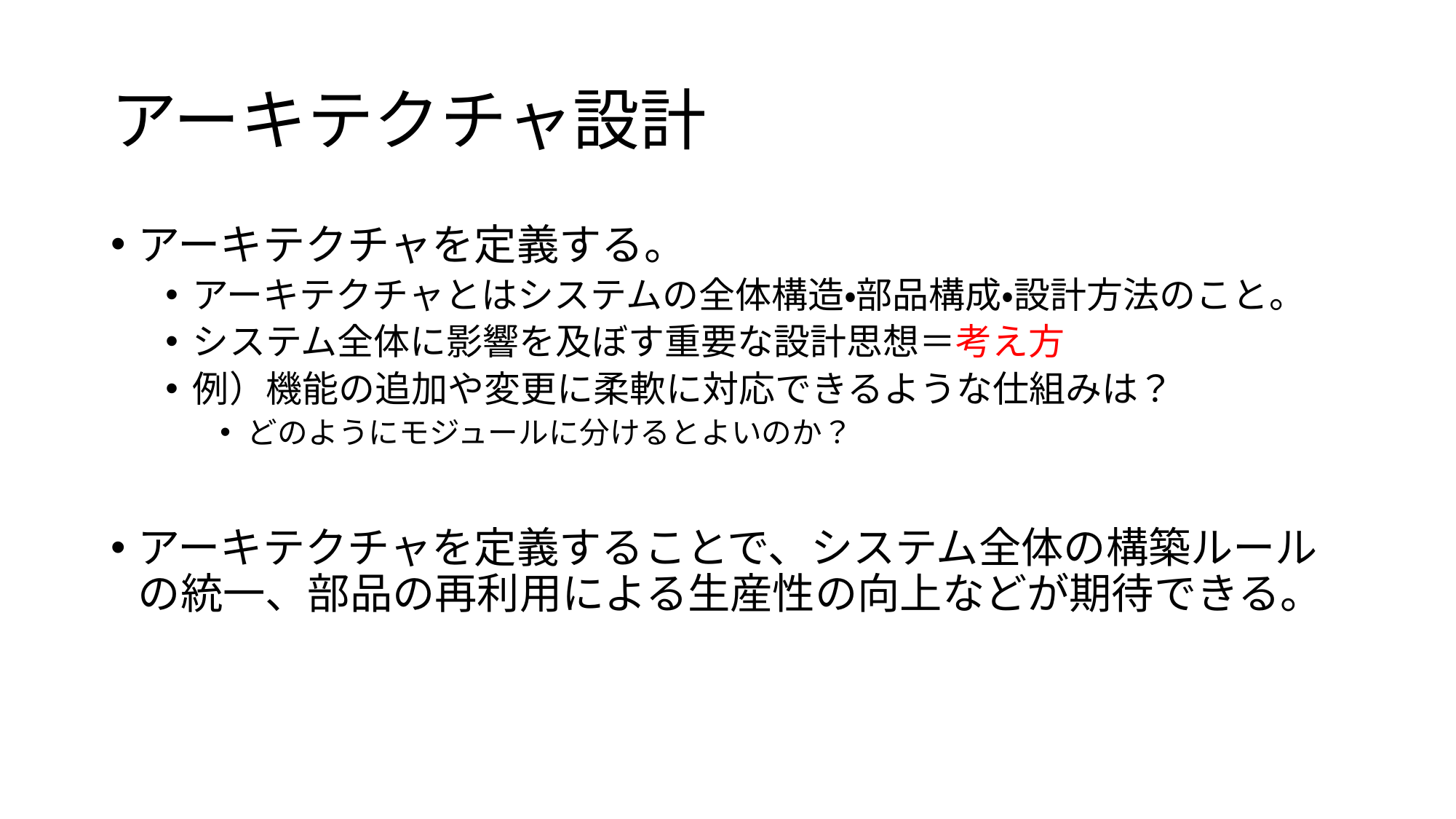

# アーキテクチャ設計
アーキテクチャを定義する。
アーキテクチャとはシステムの全体構造・部品構成・設計方法のこと。
システム全体に影響を及ぼす重要な設計思想＝考え方
例）機能の追加や変更に柔軟に対応できるような仕組みは？
どのようにモジュールに分けるとよいのか？

アーキテクチャを定義することで、システム全体の構築ルールの統一、部品の再利用による生産性の向上などが期待できる。